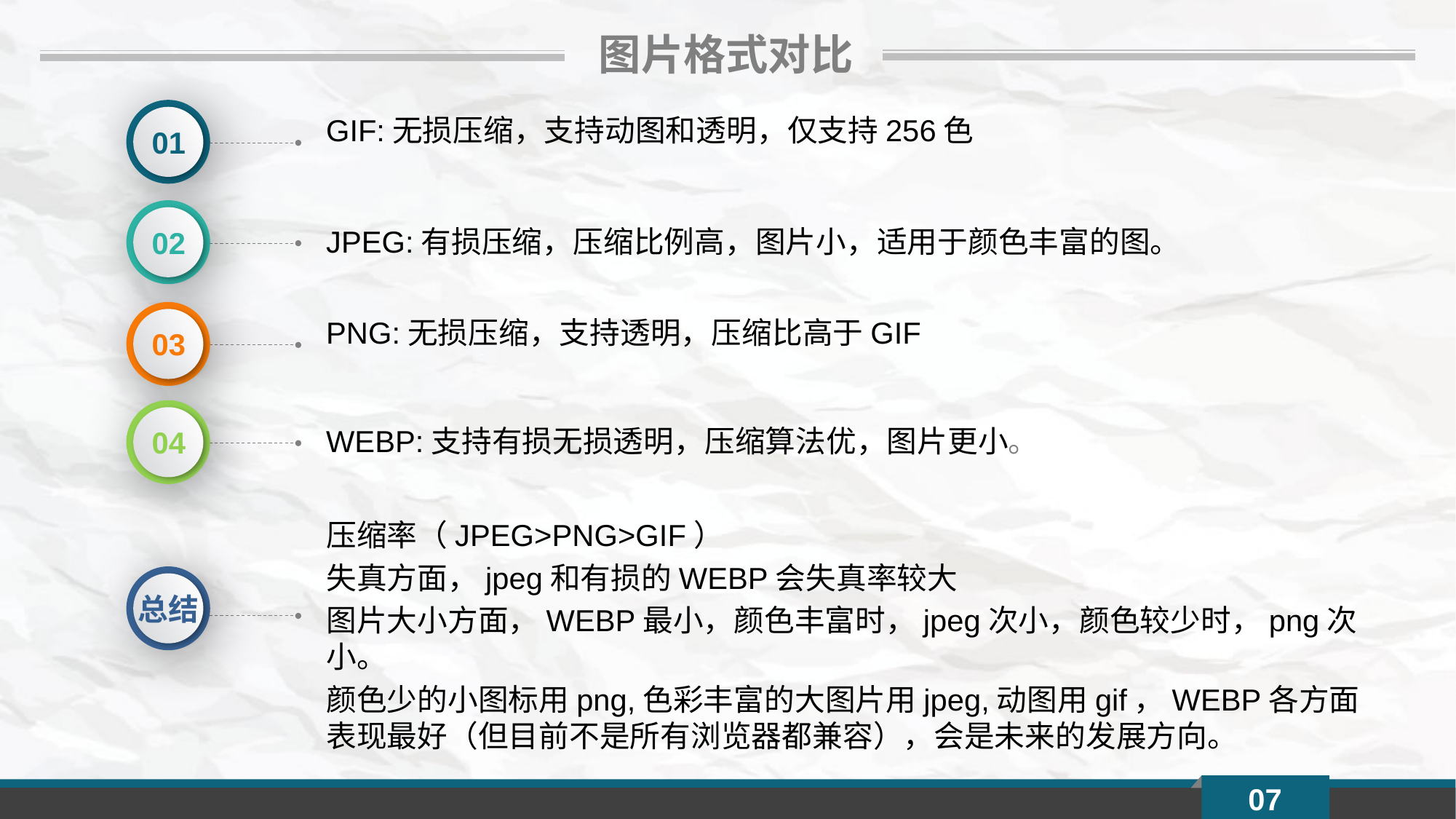

图片格式对比

01
GIF:无损压缩，支持动图和透明，仅支持256色

02
JPEG:有损压缩，压缩比例高，图片小，适用于颜色丰富的图。

03
PNG:无损压缩，支持透明，压缩比高于GIF

04
WEBP:支持有损无损透明，压缩算法优，图片更小。
压缩率（JPEG>PNG>GIF）
失真方面，jpeg和有损的WEBP会失真率较大
图片大小方面，WEBP最小，颜色丰富时，jpeg次小，颜色较少时，png次小。
颜色少的小图标用png,色彩丰富的大图片用jpeg,动图用gif，WEBP各方面表现最好（但目前不是所有浏览器都兼容），会是未来的发展方向。

总结

07